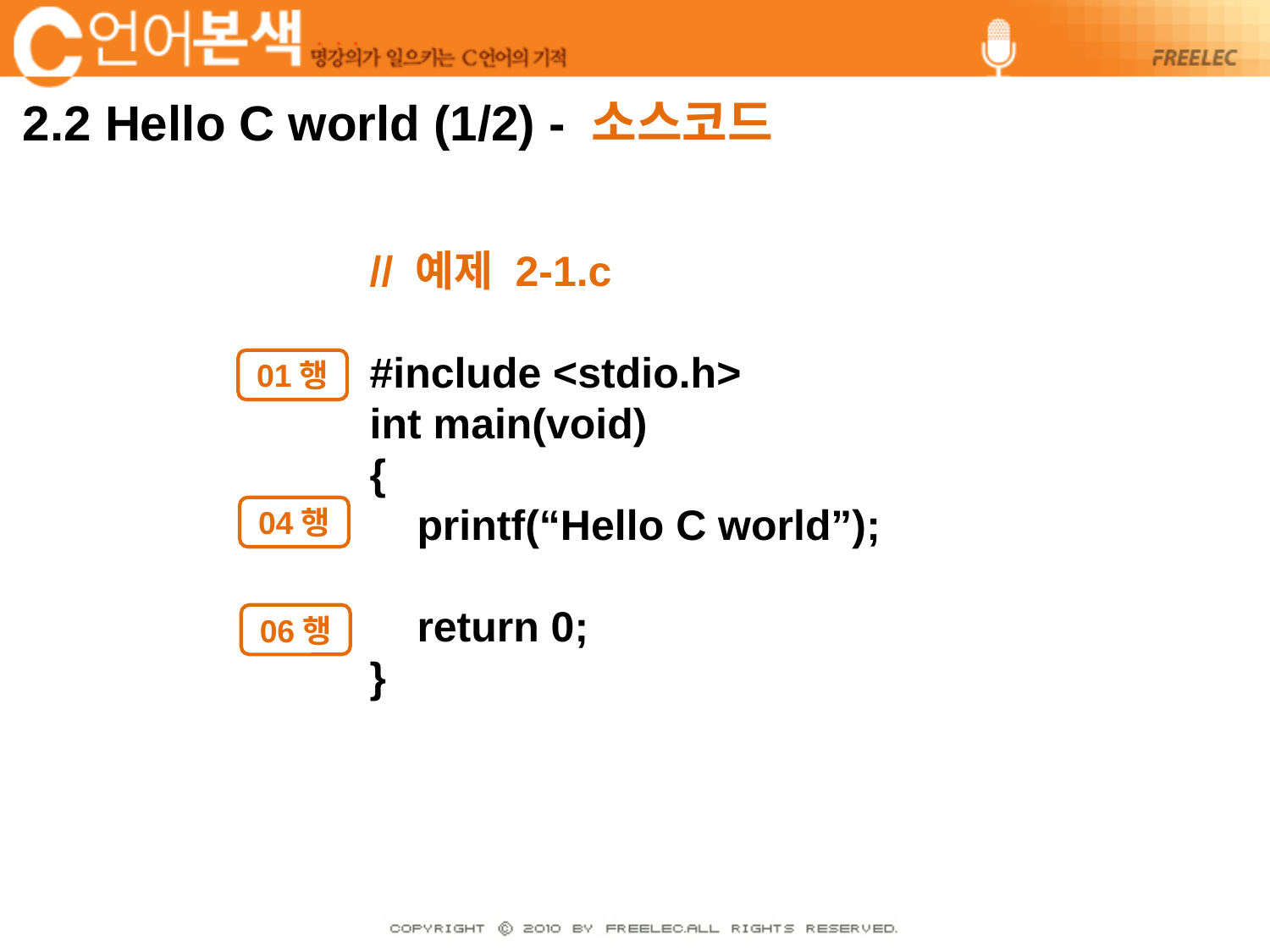

# 2.2 Hello C world (1/2) - 소스코드
// 예제 2-1.c

#include <stdio.h>
int main(void)
{
    printf(“Hello C world”);

    return 0;
}

01행
04행
06행